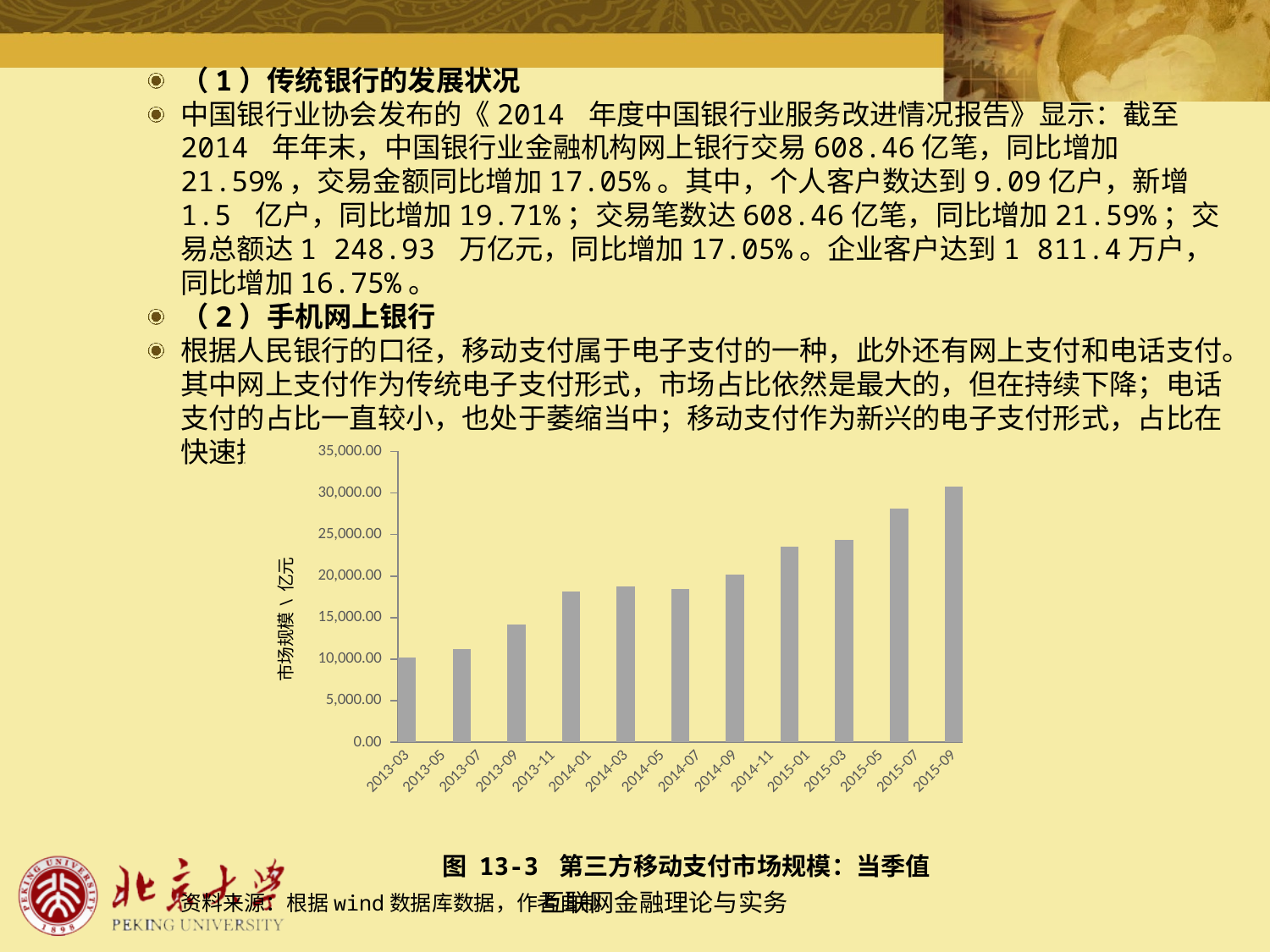

（1）传统银行的发展状况
中国银行业协会发布的《2014 年度中国银行业服务改进情况报告》显示：截至 2014 年年末，中国银行业金融机构网上银行交易608.46亿笔，同比增加21.59%，交易金额同比增加17.05%。其中，个人客户数达到9.09亿户，新增1.5 亿户，同比增加19.71%；交易笔数达608.46亿笔，同比增加21.59%；交易总额达1 248.93 万亿元，同比增加17.05%。企业客户达到1 811.4万户，同比增加16.75%。
（2）手机网上银行
根据人民银行的口径，移动支付属于电子支付的一种，此外还有网上支付和电话支付。其中网上支付作为传统电子支付形式，市场占比依然是最大的，但在持续下降；电话支付的占比一直较小，也处于萎缩当中；移动支付作为新兴的电子支付形式，占比在快速提升。如图13-3所示。

图 13-3 第三方移动支付市场规模：当季值
资料来源：根据wind数据库数据，作者自制

### Chart

| Category | 市场规模:第三方移动支付:当季值(单位：亿元） |
|---|---|
| 41364 | 10181.299999999987 |
| 41455 | 11216.5 |
| 41547 | 14205.8 |
| 41639 | 18126.3 |
| 41729 | 18731.5 |
| 41820 | 18406.59999999995 |
| 41912 | 20154.3 |
| 42004 | 23511.5 |
| 42094 | 24308.799999999996 |
| 42185 | 28136.5 |
| 42277 | 30747.9 |